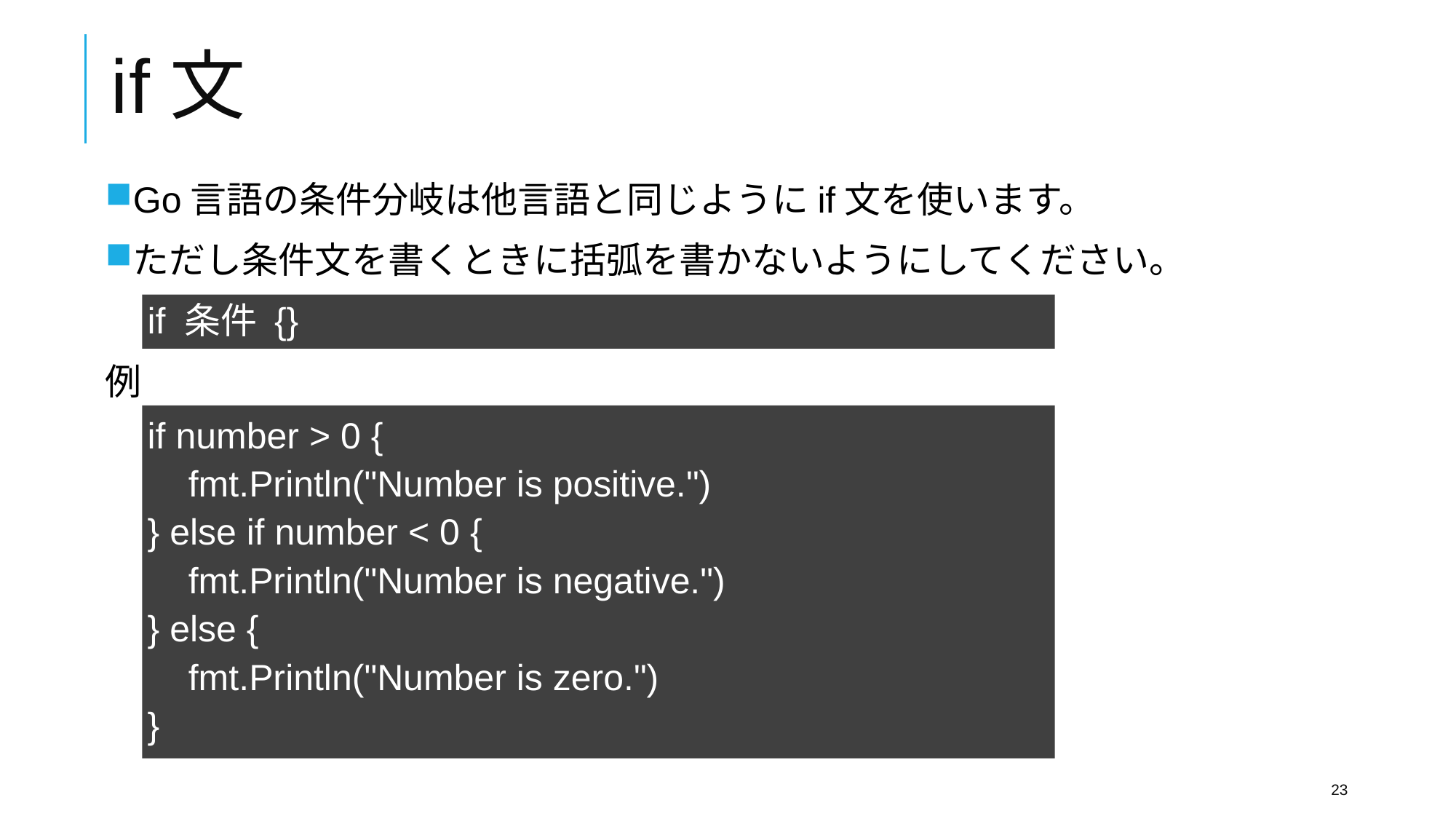

# if文
Go言語の条件分岐は他言語と同じようにif文を使います。
ただし条件文を書くときに括弧を書かないようにしてください。

例

if 条件 {}
if number > 0 {
    fmt.Println("Number is positive.")
} else if number < 0 {
    fmt.Println("Number is negative.")
} else {
    fmt.Println("Number is zero.")
}
23